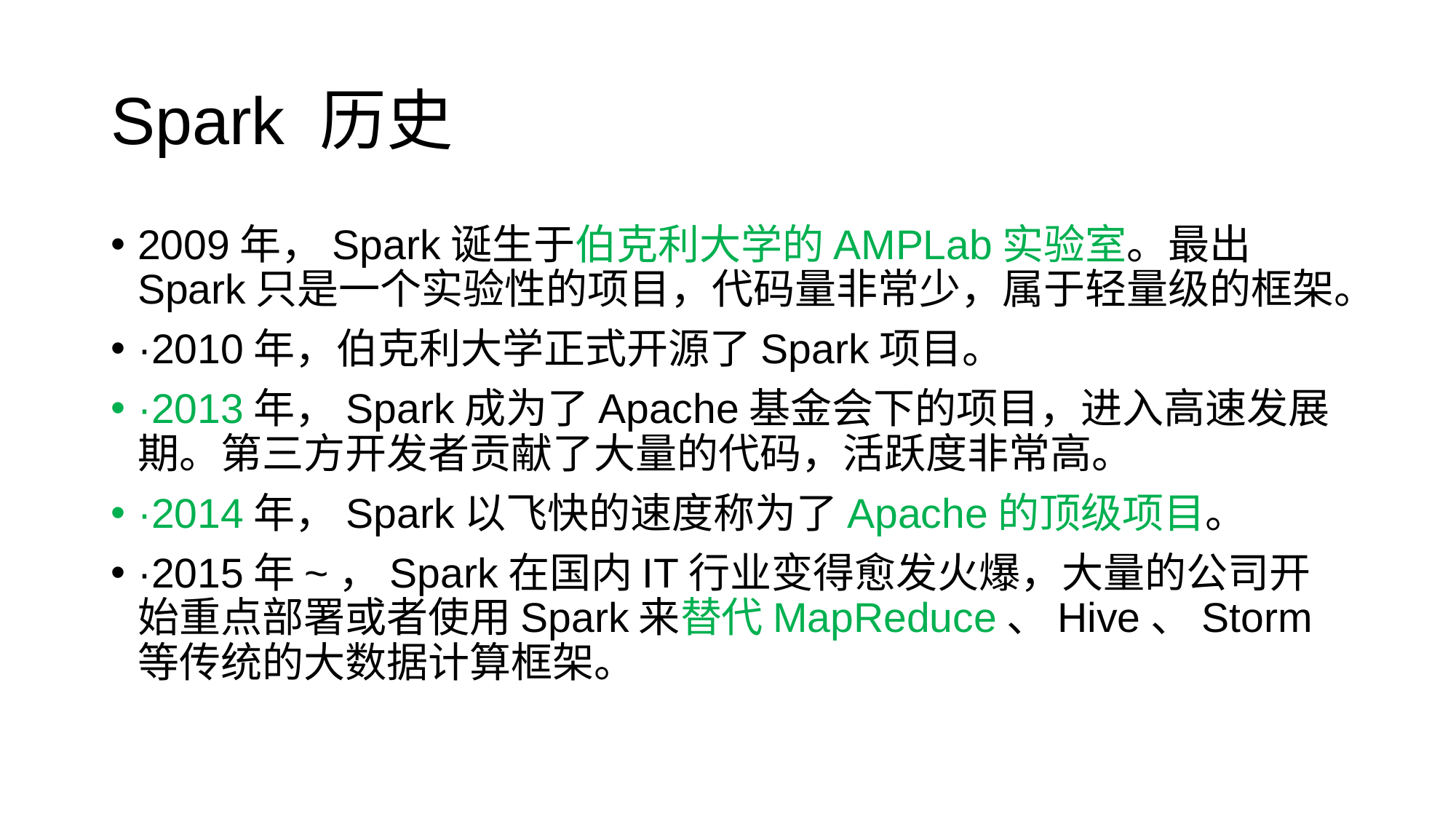

# Spark 历史
2009年，Spark诞生于伯克利大学的AMPLab实验室。最出Spark只是一个实验性的项目，代码量非常少，属于轻量级的框架。
·2010年，伯克利大学正式开源了Spark项目。
·2013年，Spark成为了Apache基金会下的项目，进入高速发展期。第三方开发者贡献了大量的代码，活跃度非常高。
·2014年，Spark以飞快的速度称为了Apache的顶级项目。
·2015年~，Spark在国内IT行业变得愈发火爆，大量的公司开始重点部署或者使用Spark来替代MapReduce、Hive、Storm等传统的大数据计算框架。